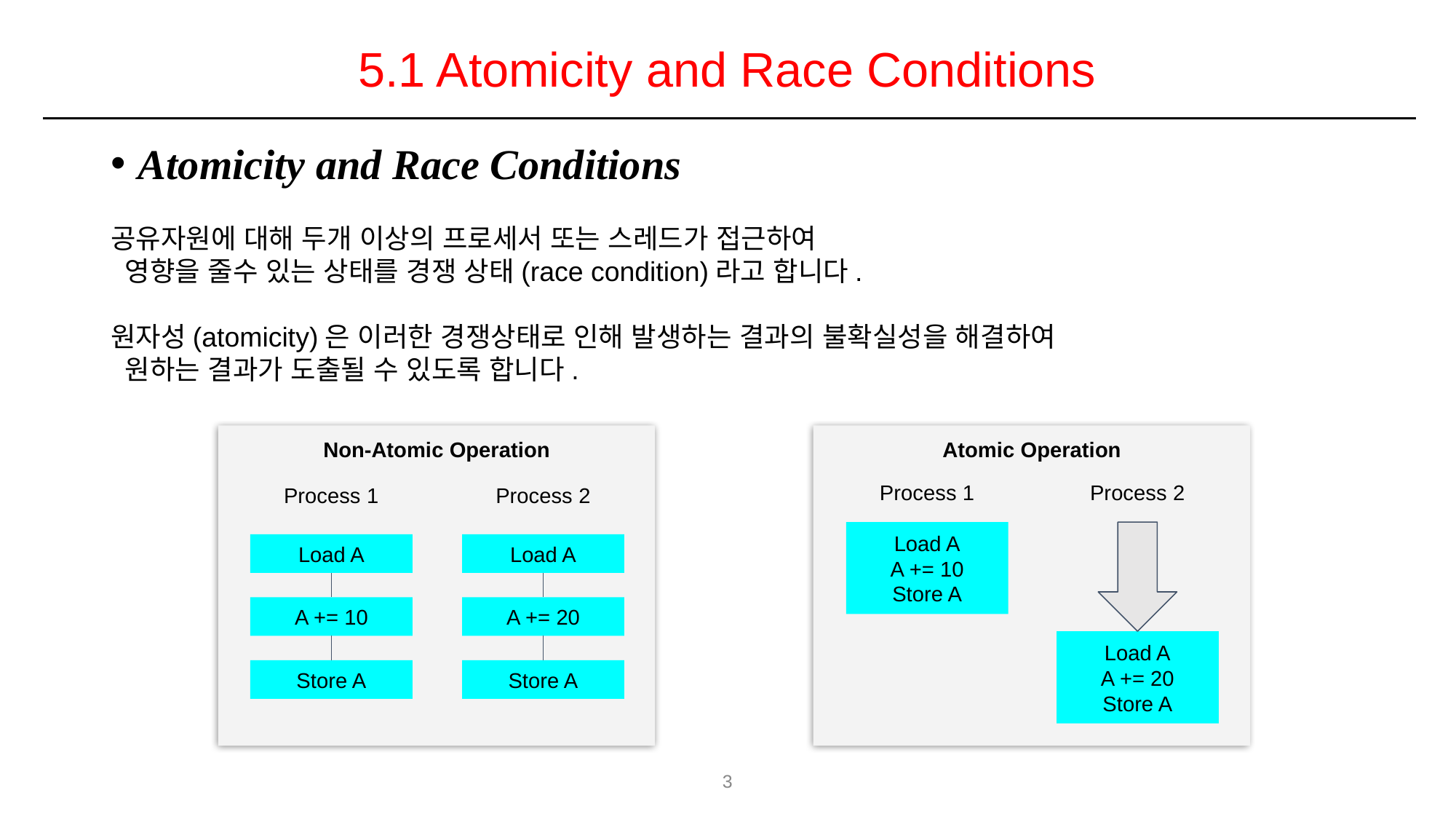

# 5.1 Atomicity and Race Conditions
Atomicity and Race Conditions
공유자원에 대해 두개 이상의 프로세서 또는 스레드가 접근하여
 영향을 줄수 있는 상태를 경쟁 상태(race condition)라고 합니다.

원자성(atomicity)은 이러한 경쟁상태로 인해 발생하는 결과의 불확실성을 해결하여
 원하는 결과가 도출될 수 있도록 합니다.
Atomic Operation
Non-Atomic Operation
Process 1
Process 2
Process 1
Process 2
Load A
A += 10
Store A

Load A
Load A
A += 20
Store A
A += 10
Load A
A += 20
Store A
Store A
3